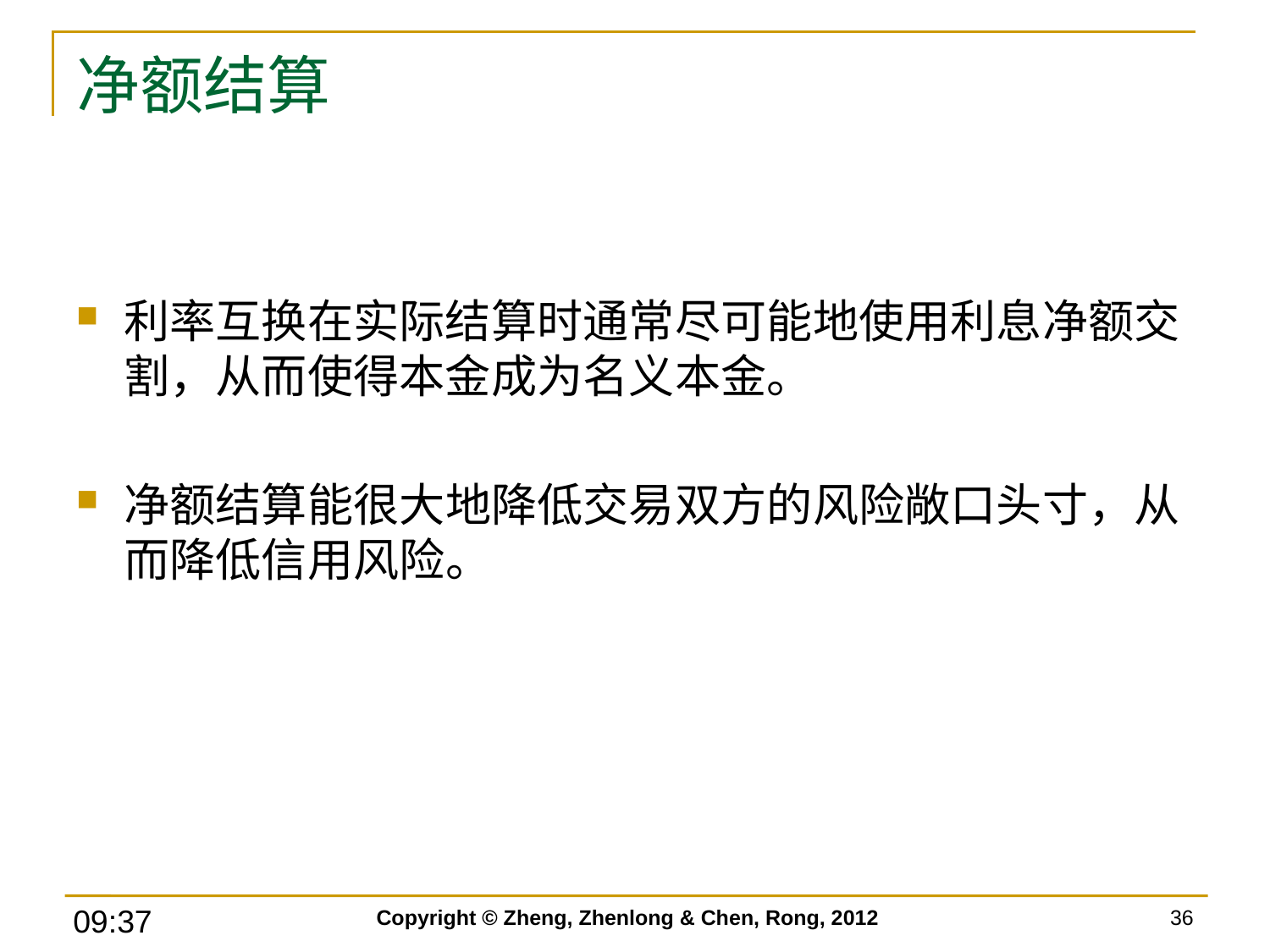

# 净额结算

利率互换在实际结算时通常尽可能地使用利息净额交割，从而使得本金成为名义本金。

净额结算能很大地降低交易双方的风险敞口头寸，从而降低信用风险。
Copyright © Zheng, Zhenlong & Chen, Rong, 2012
36